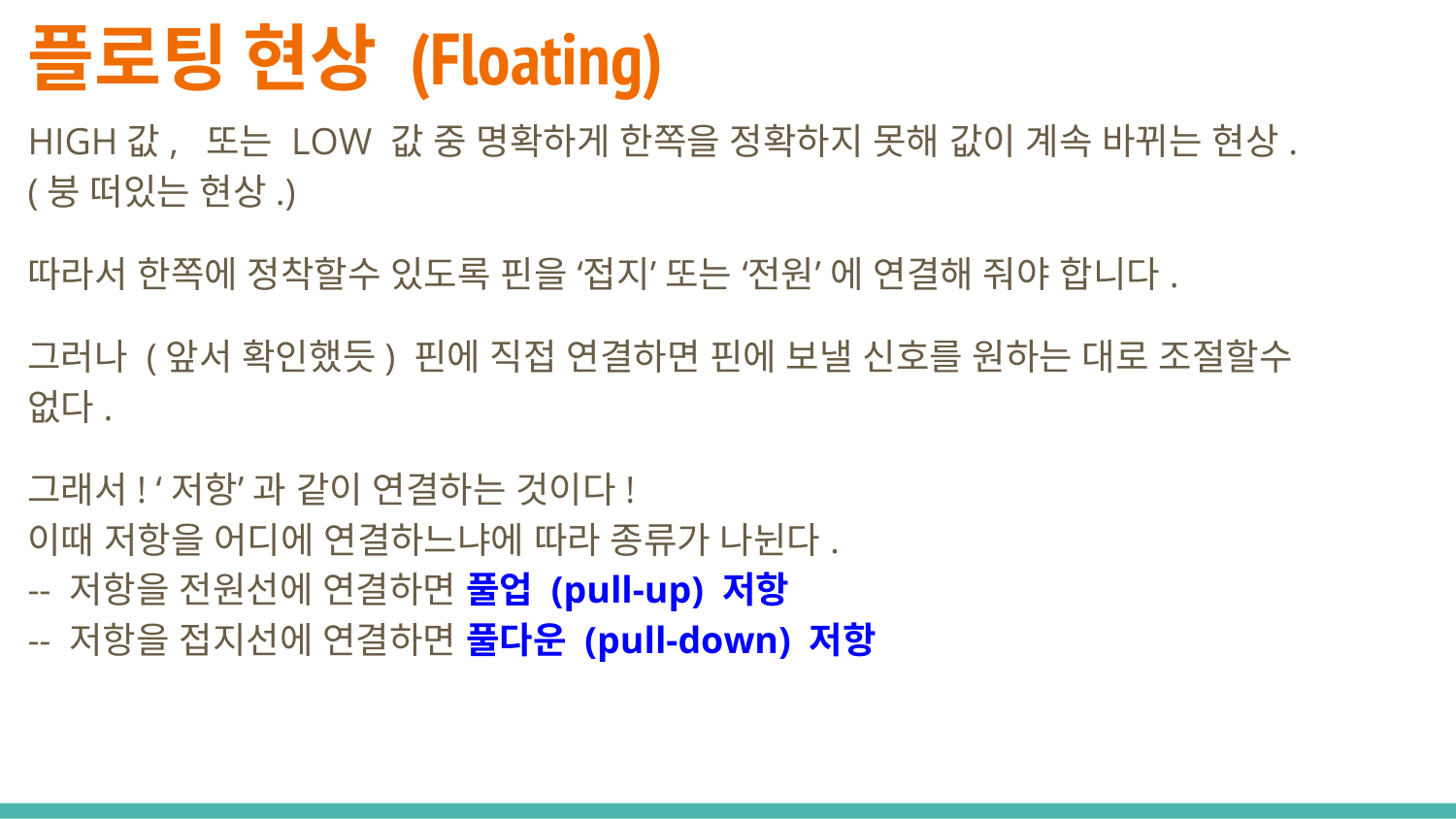

# 플로팅 현상 (Floating)
HIGH값,  또는 LOW 값 중 명확하게 한쪽을 정확하지 못해 값이 계속 바뀌는 현상.
(붕 떠있는 현상.)
따라서 한쪽에 정착할수 있도록 핀을 ‘접지’ 또는 ‘전원’ 에 연결해 줘야 합니다.
그러나 (앞서 확인했듯) 핀에 직접 연결하면 핀에 보낼 신호를 원하는 대로 조절할수 없다.
그래서! ‘저항’ 과 같이 연결하는 것이다!
이때 저항을 어디에 연결하느냐에 따라 종류가 나뉜다.
-- 저항을 전원선에 연결하면 풀업 (pull-up) 저항
-- 저항을 접지선에 연결하면 풀다운 (pull-down) 저항